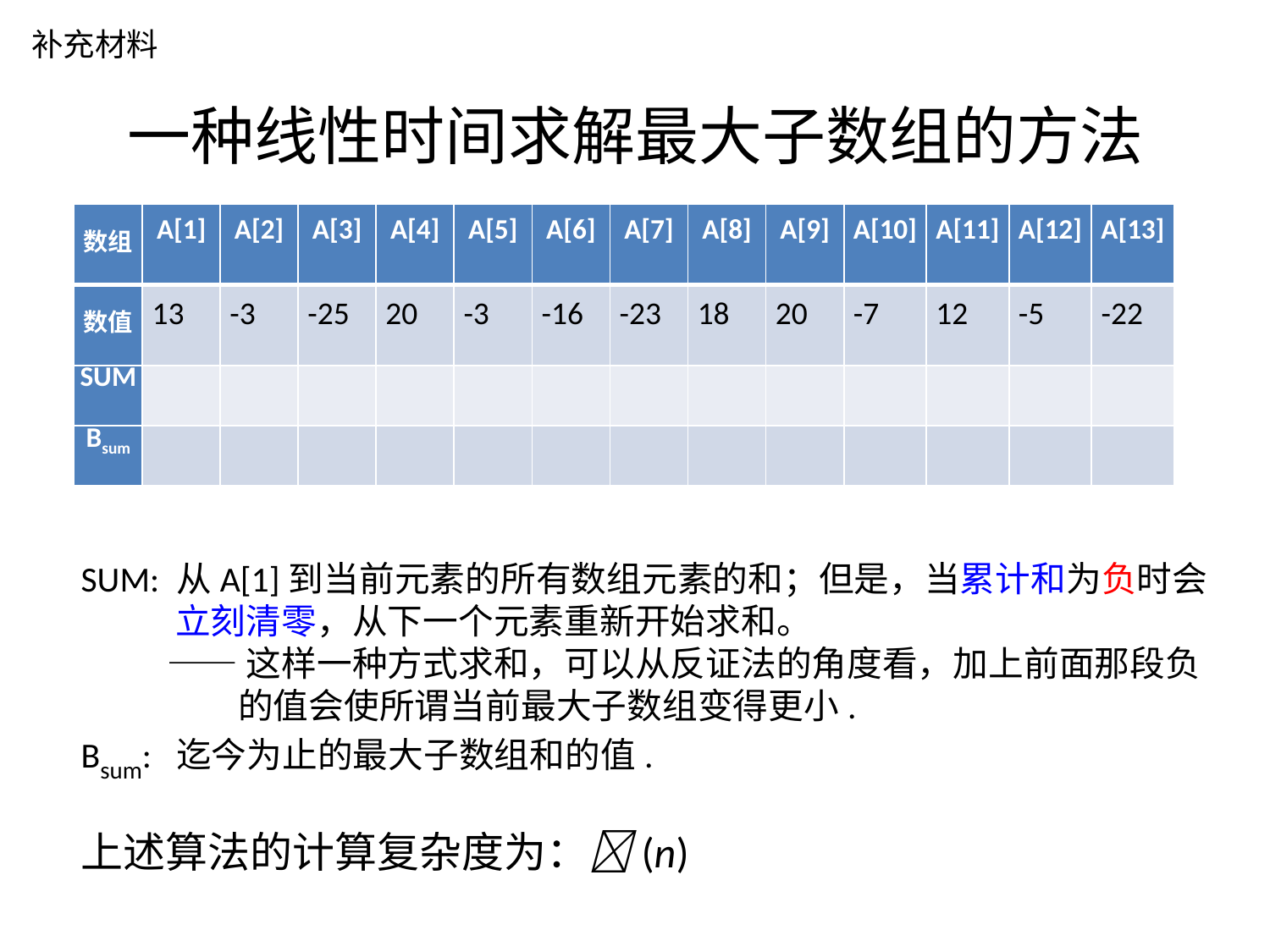

补充材料
# 一种线性时间求解最大子数组的方法
| 数组 | A[1] | A[2] | A[3] | A[4] | A[5] | A[6] | A[7] | A[8] | A[9] | A[10] | A[11] | A[12] | A[13] |
| --- | --- | --- | --- | --- | --- | --- | --- | --- | --- | --- | --- | --- | --- |
| 数值 | 13 | -3 | -25 | 20 | -3 | -16 | -23 | 18 | 20 | -7 | 12 | -5 | -22 |
| SUM |  |  |  |  |  |  |  |  |  |  |  |  |  |
| Bsum |  |  |  |  |  |  |  |  |  |  |  |  |  |

SUM: 从A[1]到当前元素的所有数组元素的和；但是，当累计和为负时会
           立刻清零，从下一个元素重新开始求和。
           ——这样一种方式求和，可以从反证法的角度看，加上前面那段负
                   的值会使所谓当前最大子数组变得更小.
Bsum:  迄今为止的最大子数组和的值.

上述算法的计算复杂度为：θ(n)